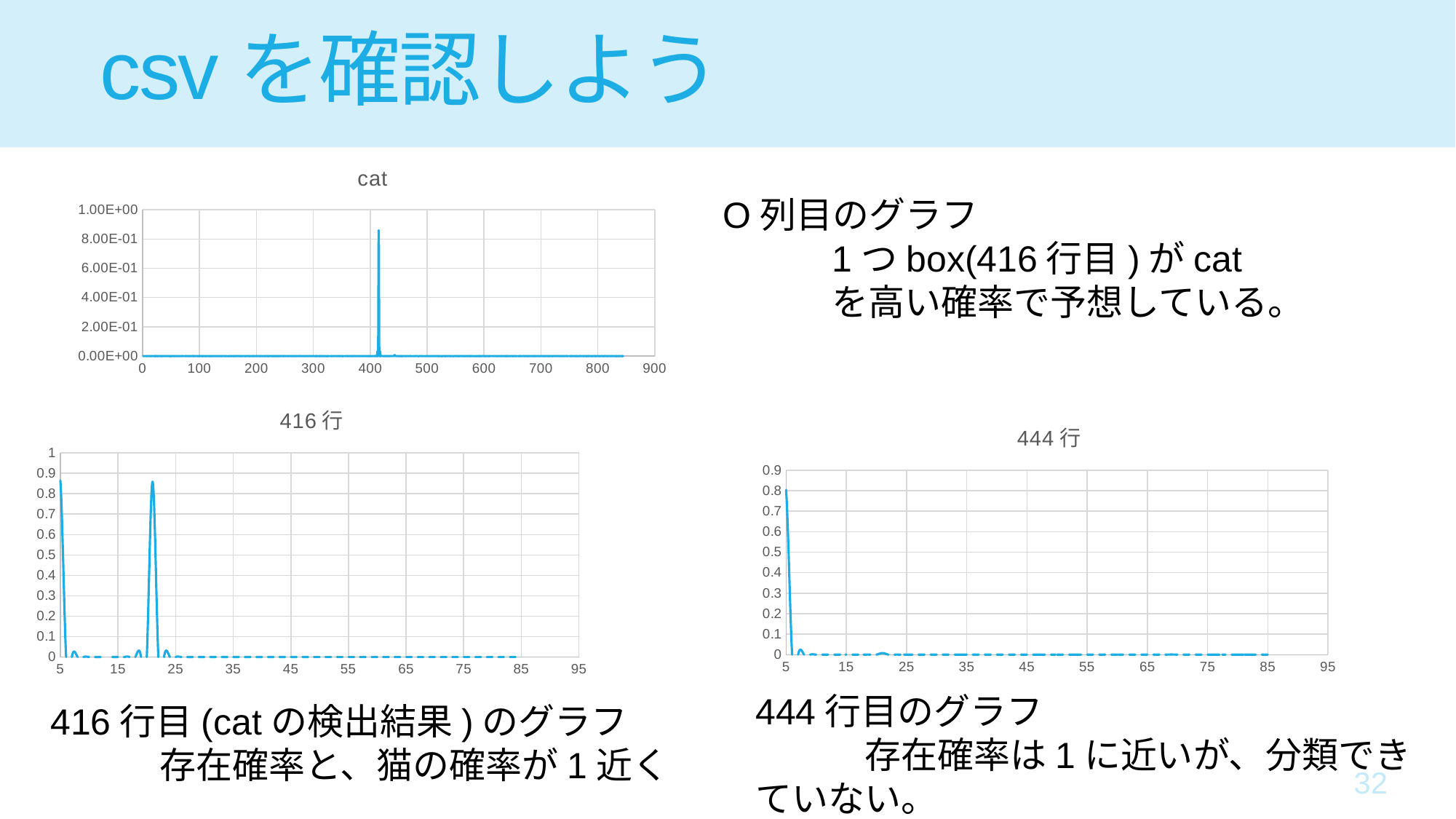

# csvを確認しよう

### Chart:

| Category | cat |
|---|---|
O列目のグラフ
	1つbox(416行目)がcat
	を高い確率で予想している。

### Chart: 416行

| Category |  |
|---|---|

### Chart: 444行

| Category |  |
|---|---|
444行目のグラフ
	存在確率は1に近いが、分類できていない。
	=何の物体かが分からない。
416行目(catの検出結果)のグラフ
	存在確率と、猫の確率が1近く